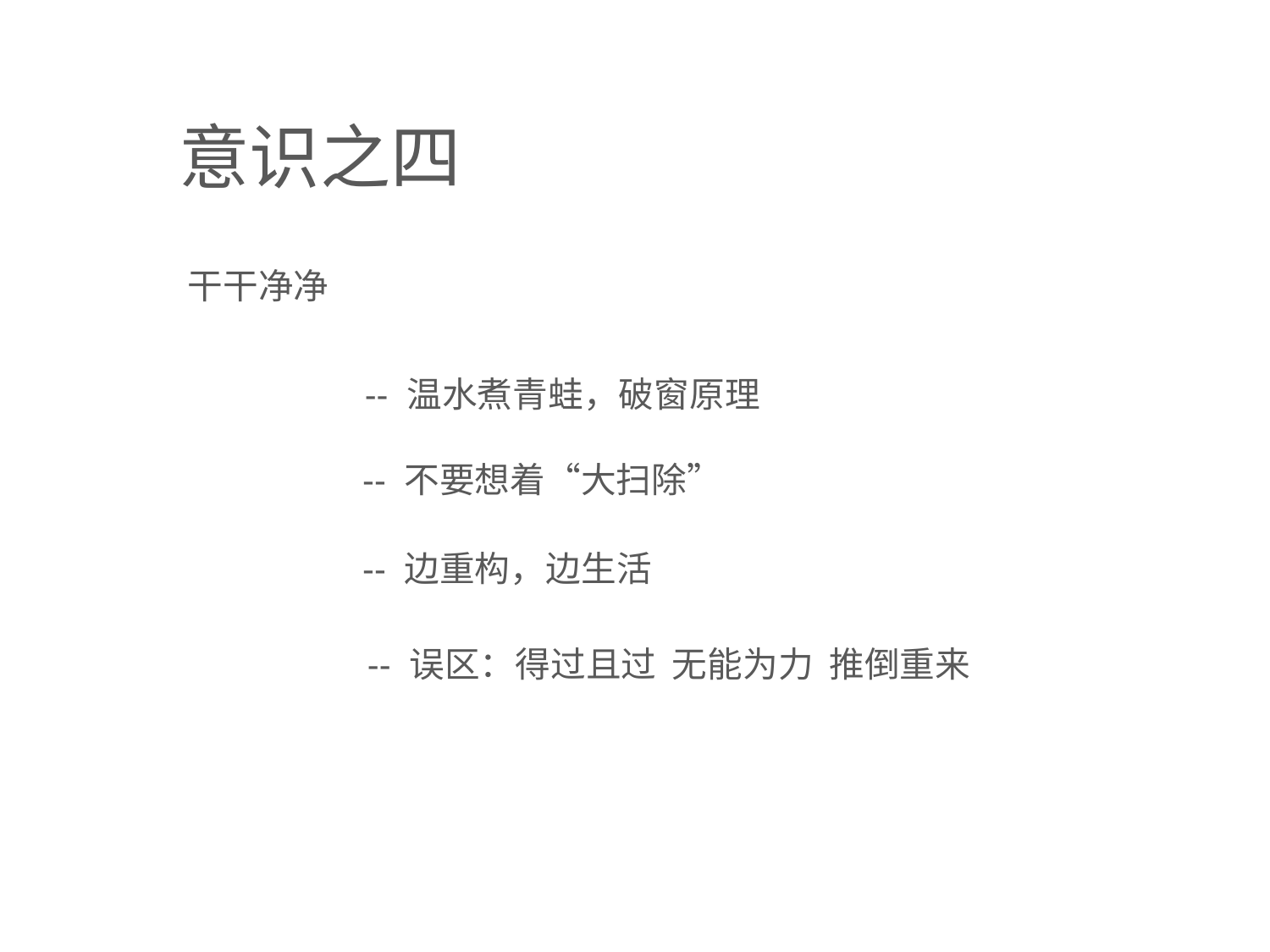

意识之四
干干净净
-- 温水煮青蛙，破窗原理
-- 不要想着“大扫除”
-- 边重构，边生活
-- 误区：得过且过  无能为力  推倒重来